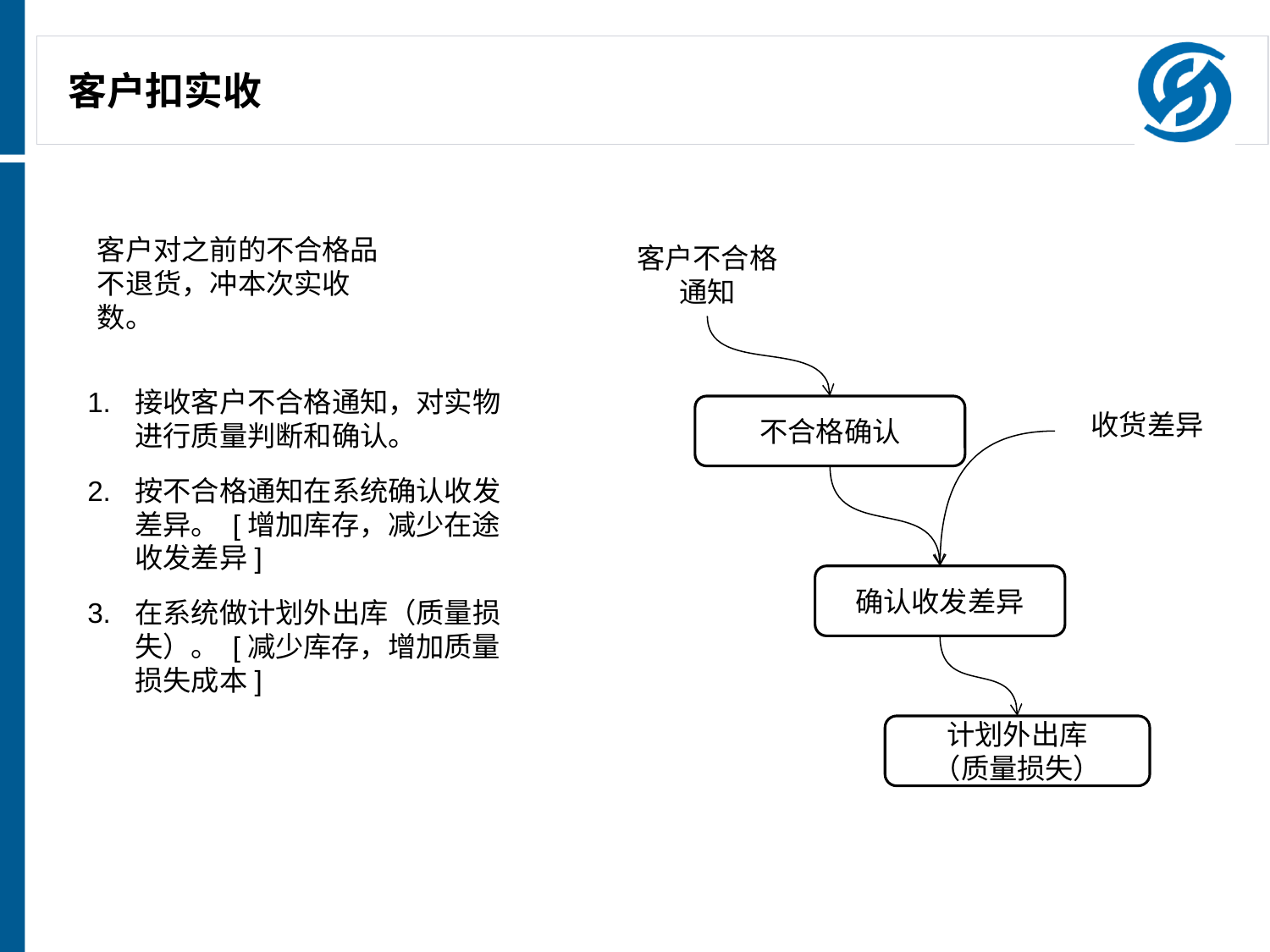

# 客户扣实收
客户对之前的不合格品不退货，冲本次实收数。
客户不合格通知

接收客户不合格通知，对实物进行质量判断和确认。
按不合格通知在系统确认收发差异。 [增加库存，减少在途收发差异]
在系统做计划外出库（质量损失）。 [减少库存，增加质量损失成本]

不合格确认
收货差异
确认收发差异
计划外出库
（质量损失）